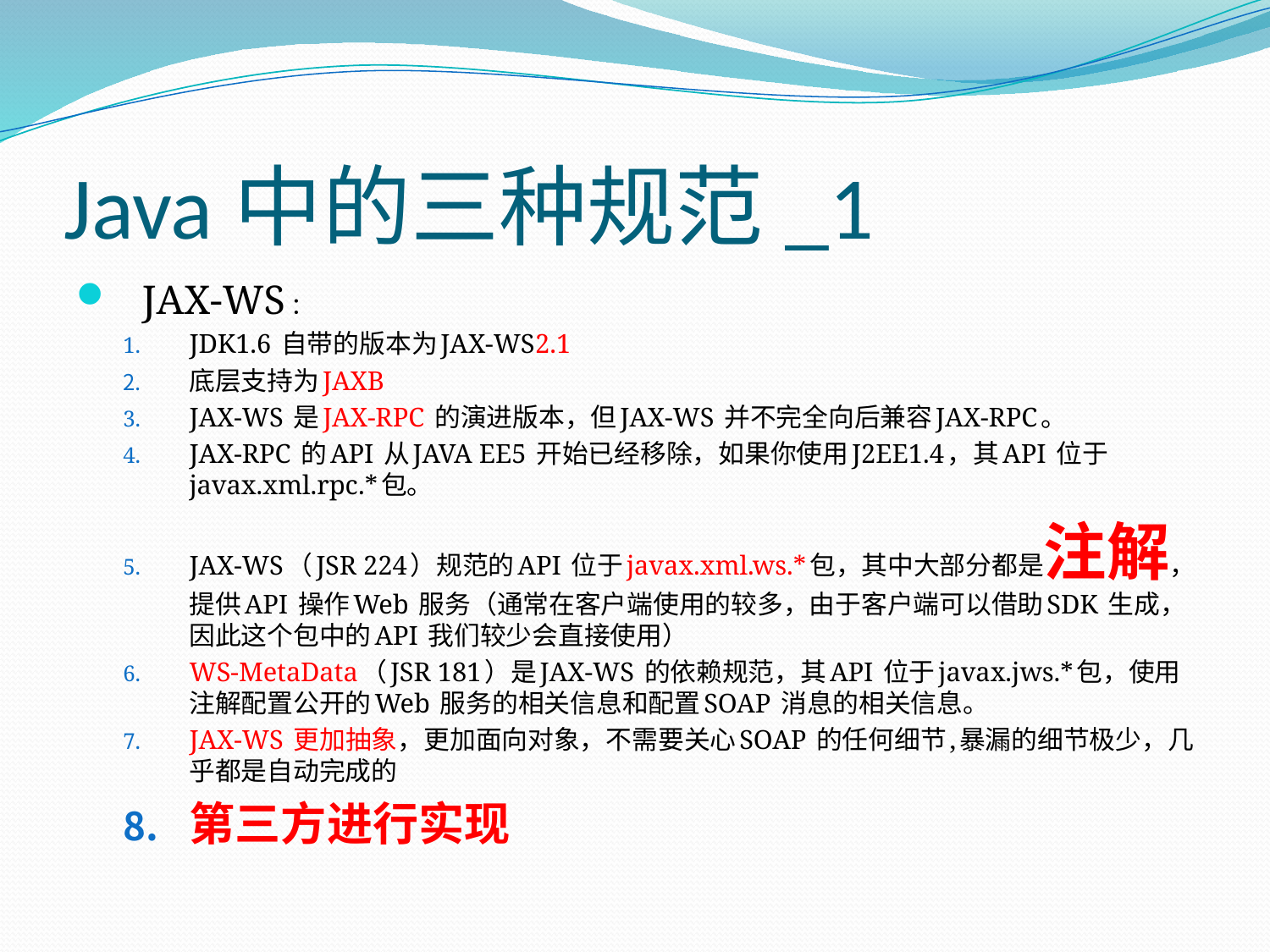

# Java中的三种规范_1
JAX-WS：
JDK1.6 自带的版本为JAX-WS2.1
底层支持为JAXB
JAX-WS 是JAX-RPC 的演进版本，但JAX-WS 并不完全向后兼容JAX-RPC。
JAX-RPC 的API 从JAVA EE5 开始已经移除，如果你使用J2EE1.4，其API 位于javax.xml.rpc.*包。
JAX-WS（JSR 224）规范的API 位于javax.xml.ws.*包，其中大部分都是注解，提供API 操作Web 服务（通常在客户端使用的较多，由于客户端可以借助SDK 生成，因此这个包中的API 我们较少会直接使用）
WS-MetaData（JSR 181）是JAX-WS 的依赖规范，其API 位于javax.jws.*包，使用注解配置公开的Web 服务的相关信息和配置SOAP 消息的相关信息。
JAX-WS 更加抽象，更加面向对象，不需要关心SOAP 的任何细节,暴漏的细节极少，几乎都是自动完成的
第三方进行实现